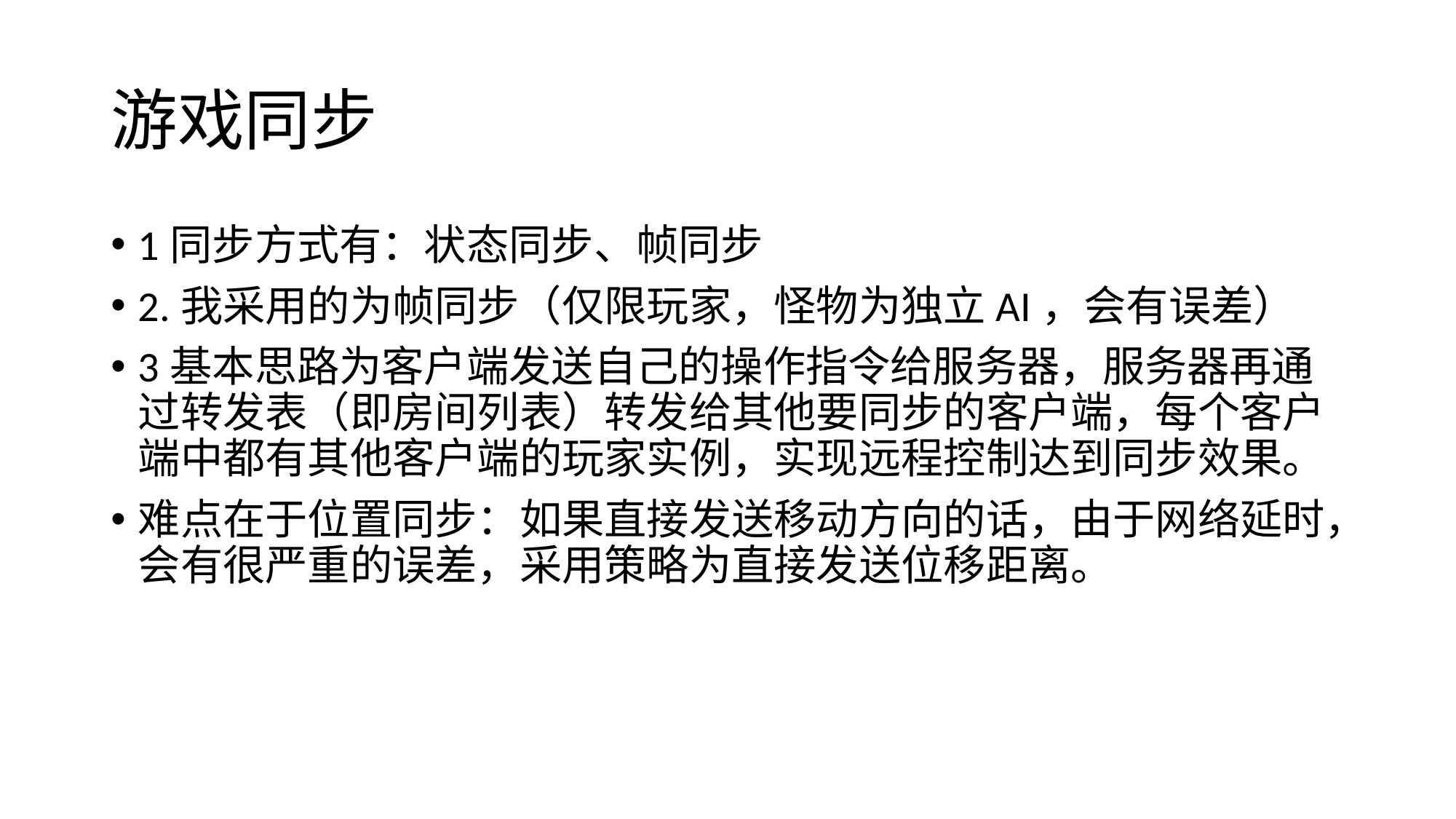

# 游戏同步
1同步方式有：状态同步、帧同步
2.我采用的为帧同步（仅限玩家，怪物为独立AI，会有误差）
3基本思路为客户端发送自己的操作指令给服务器，服务器再通过转发表（即房间列表）转发给其他要同步的客户端，每个客户端中都有其他客户端的玩家实例，实现远程控制达到同步效果。
难点在于位置同步：如果直接发送移动方向的话，由于网络延时，会有很严重的误差，采用策略为直接发送位移距离。